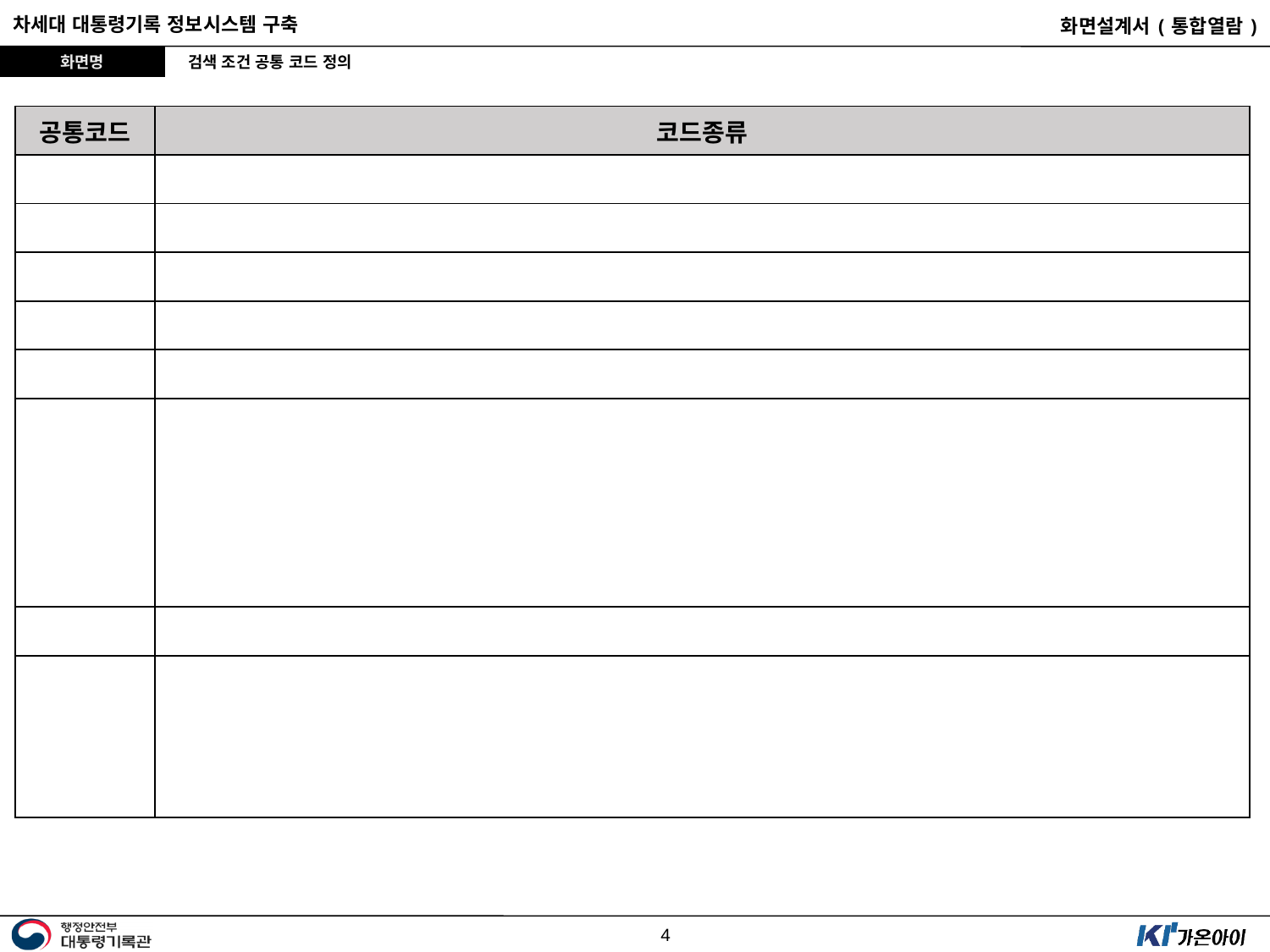

검색 조건 공통 코드 정의

| 공통코드 | 코드종류 |
| --- | --- |
|  |  |
|  |  |
|  |  |
|  |  |
|  |  |
|  |  |
|  |  |
|  |  |